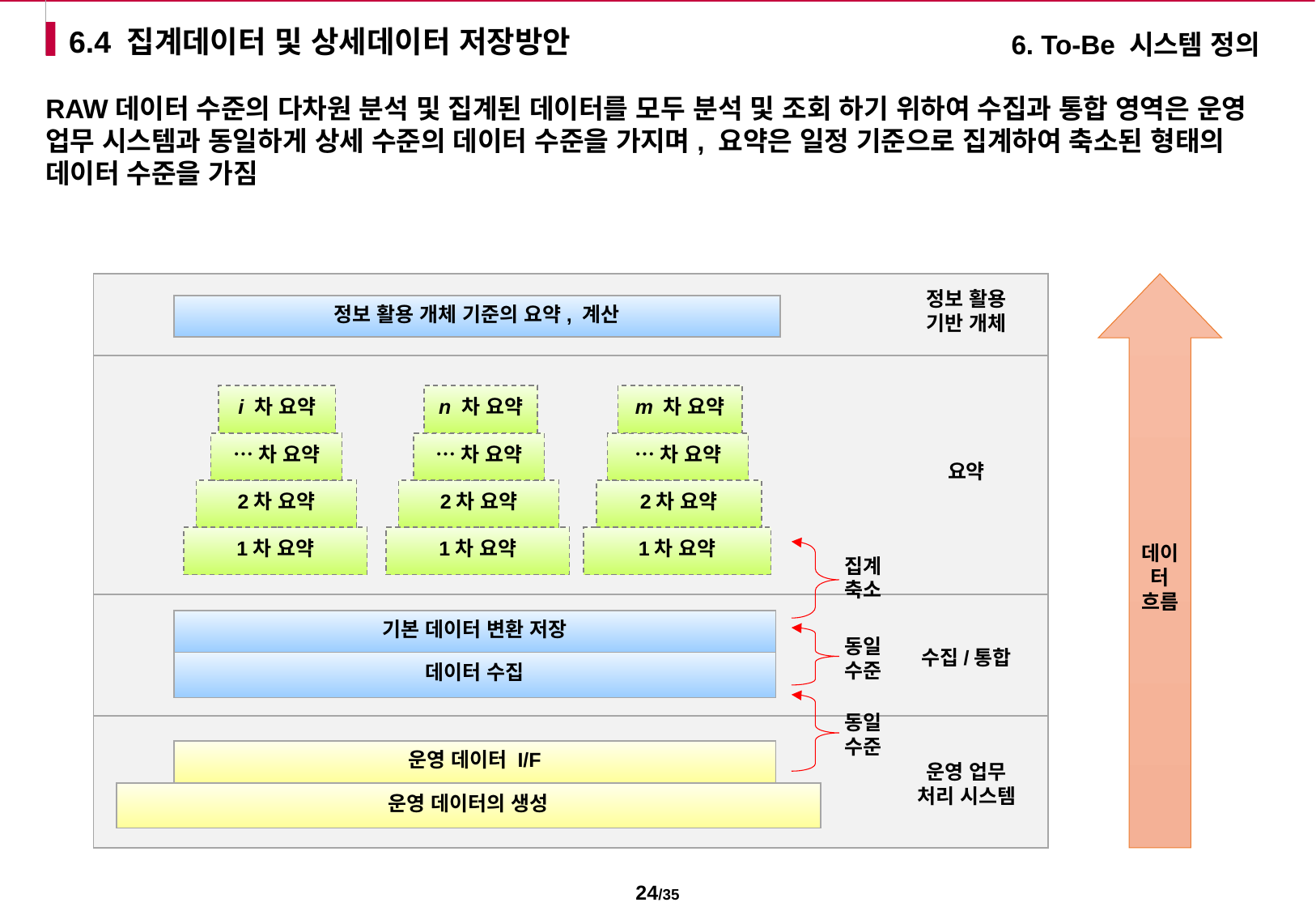

# 6.4 집계데이터 및 상세데이터 저장방안
6. To-Be 시스템 정의
RAW데이터 수준의 다차원 분석 및 집계된 데이터를 모두 분석 및 조회 하기 위하여 수집과 통합 영역은 운영 업무 시스템과 동일하게 상세 수준의 데이터 수준을 가지며, 요약은 일정 기준으로 집계하여 축소된 형태의 데이터 수준을 가짐

데이터 흐름
정보 활용 기반 개체
정보 활용 개체 기준의 요약, 계산

i 차 요약
n 차 요약
m 차 요약
…차 요약
…차 요약
…차 요약
요약
2차 요약
2차 요약
2차 요약
1차 요약
1차 요약
1차 요약

집계 축소

기본 데이터 변환 저장

동일 수준
수집/통합
데이터 수집

동일 수준

운영 데이터 I/F
운영 업무 처리 시스템
운영 데이터의 생성